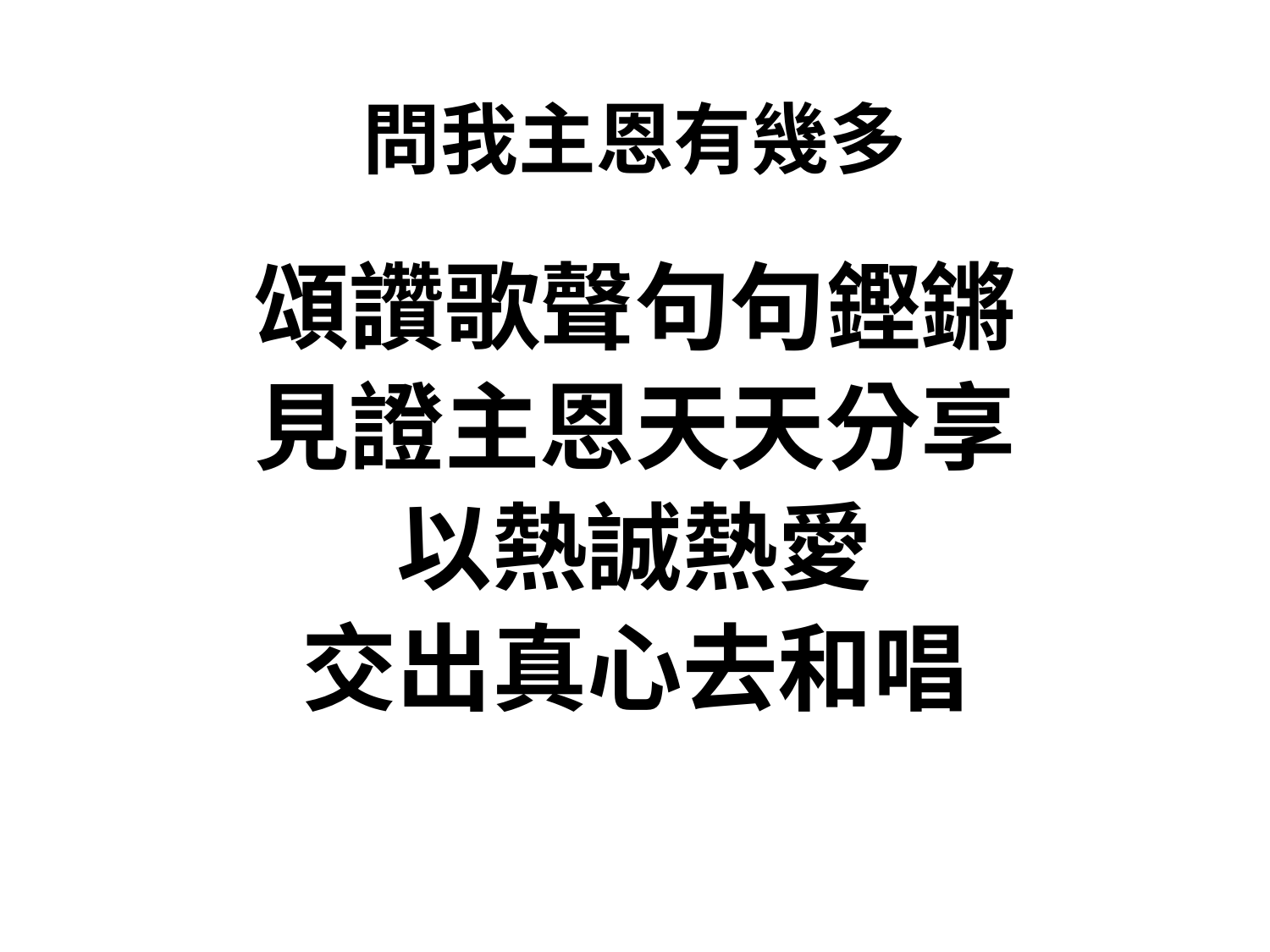

# 問我主恩有幾多
頌讚歌聲句句鏗鏘
見證主恩天天分享
以熱誠熱愛
交出真心去和唱